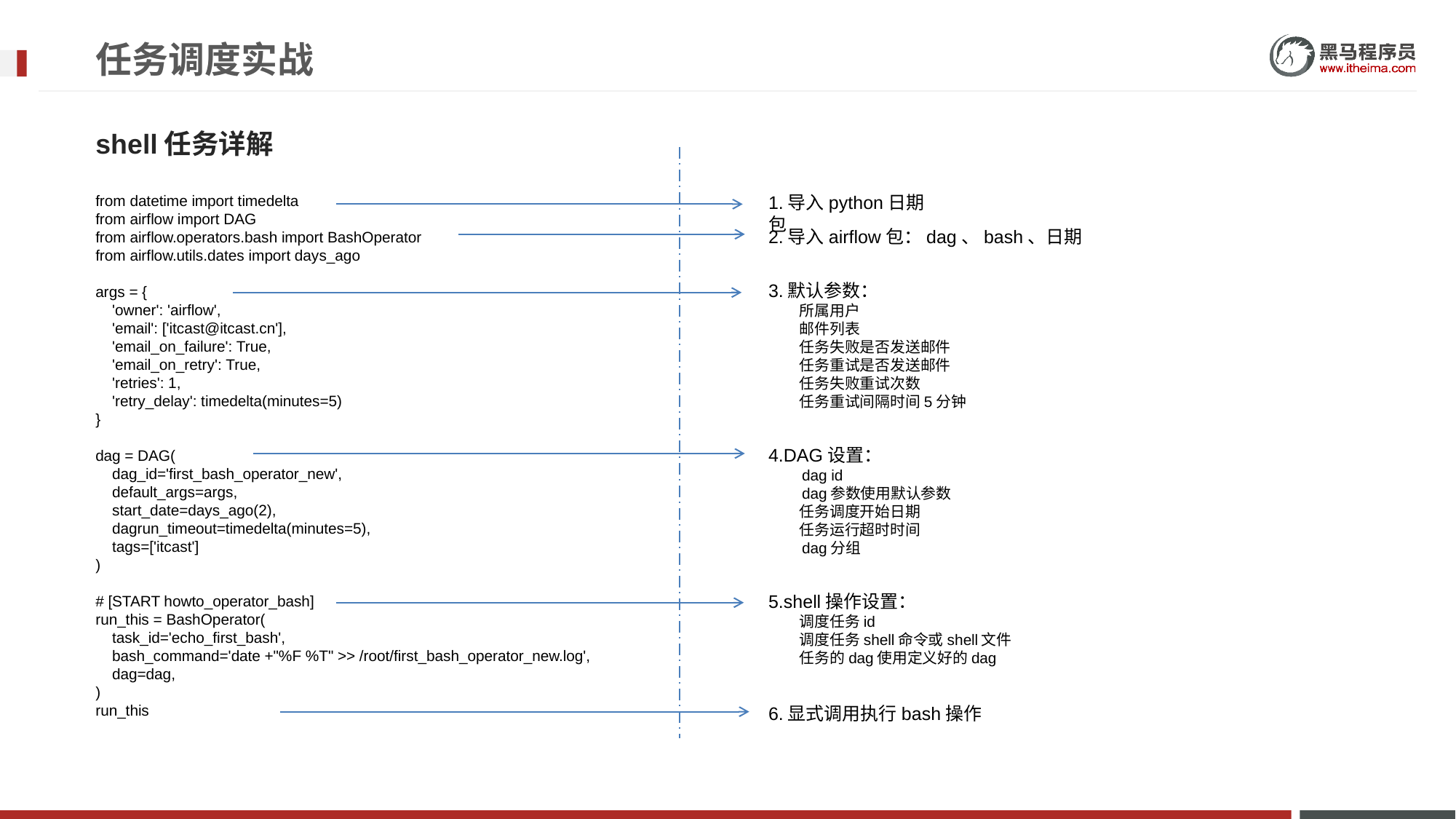

# 任务调度实战
shell任务详解
from datetime import timedelta
from airflow import DAG
from airflow.operators.bash import BashOperator
from airflow.utils.dates import days_ago

args = {
    'owner': 'airflow',
    'email': ['itcast@itcast.cn'],
    'email_on_failure': True,
    'email_on_retry': True,
    'retries': 1,
    'retry_delay': timedelta(minutes=5)
}

dag = DAG(
    dag_id='first_bash_operator_new',
    default_args=args,
    start_date=days_ago(2),
    dagrun_timeout=timedelta(minutes=5),
    tags=['itcast']
)

# [START howto_operator_bash]
run_this = BashOperator(
    task_id='echo_first_bash',
    bash_command='date +"%F %T" >> /root/first_bash_operator_new.log',
    dag=dag,
)
run_this
1.导入python日期包
2.导入airflow包：dag、bash、日期
3.默认参数：
        所属用户
        邮件列表
        任务失败是否发送邮件
        任务重试是否发送邮件
        任务失败重试次数
        任务重试间隔时间5分钟
4.DAG设置：
        dag id
        dag参数使用默认参数
        任务调度开始日期
        任务运行超时时间
        dag分组
5.shell操作设置：
        调度任务id
        调度任务shell命令或shell文件
        任务的dag使用定义好的dag
6.显式调用执行bash操作